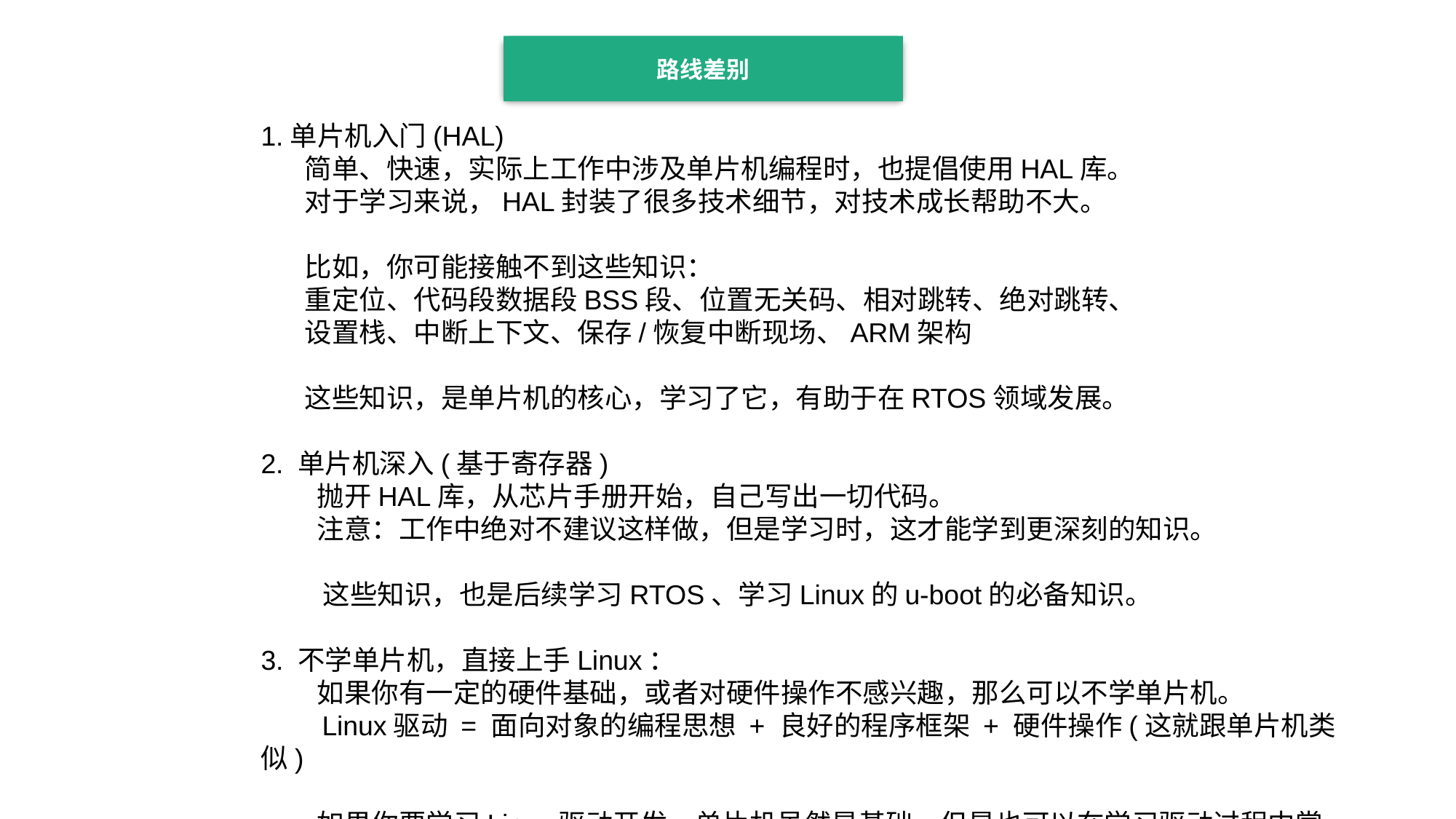

路线差别

1.单片机入门(HAL)
      简单、快速，实际上工作中涉及单片机编程时，也提倡使用HAL库。
      对于学习来说，HAL封装了很多技术细节，对技术成长帮助不大。

      比如，你可能接触不到这些知识：
      重定位、代码段数据段BSS段、位置无关码、相对跳转、绝对跳转、
      设置栈、中断上下文、保存/恢复中断现场、ARM架构

      这些知识，是单片机的核心，学习了它，有助于在RTOS领域发展。

2. 单片机深入(基于寄存器)
        抛开HAL库，从芯片手册开始，自己写出一切代码。
        注意：工作中绝对不建议这样做，但是学习时，这才能学到更深刻的知识。

         这些知识，也是后续学习RTOS、学习Linux的u-boot的必备知识。

3. 不学单片机，直接上手Linux：
        如果你有一定的硬件基础，或者对硬件操作不感兴趣，那么可以不学单片机。
        Linux驱动 = 面向对象的编程思想 + 良好的程序框架 + 硬件操作(这就跟单片机类似)

        如果你要学习Linux驱动开发，单片机虽然是基础，但是也可以在学习驱动过程中掌握。